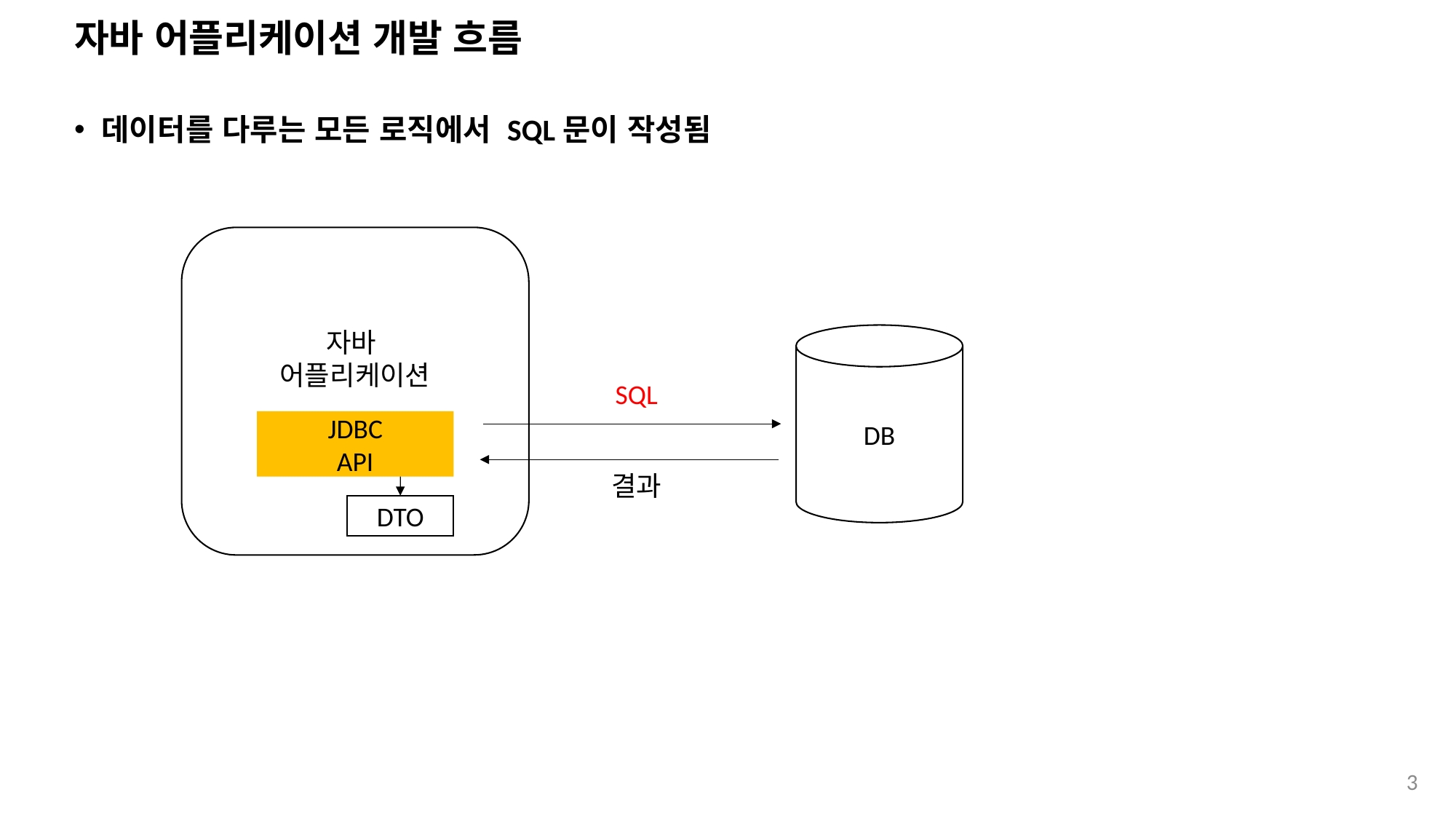

# 자바 어플리케이션 개발 흐름
데이터를 다루는 모든 로직에서 SQL문이 작성됨
자바
어플리케이션

DB
SQL
JDBC
API
결과
DTO
3